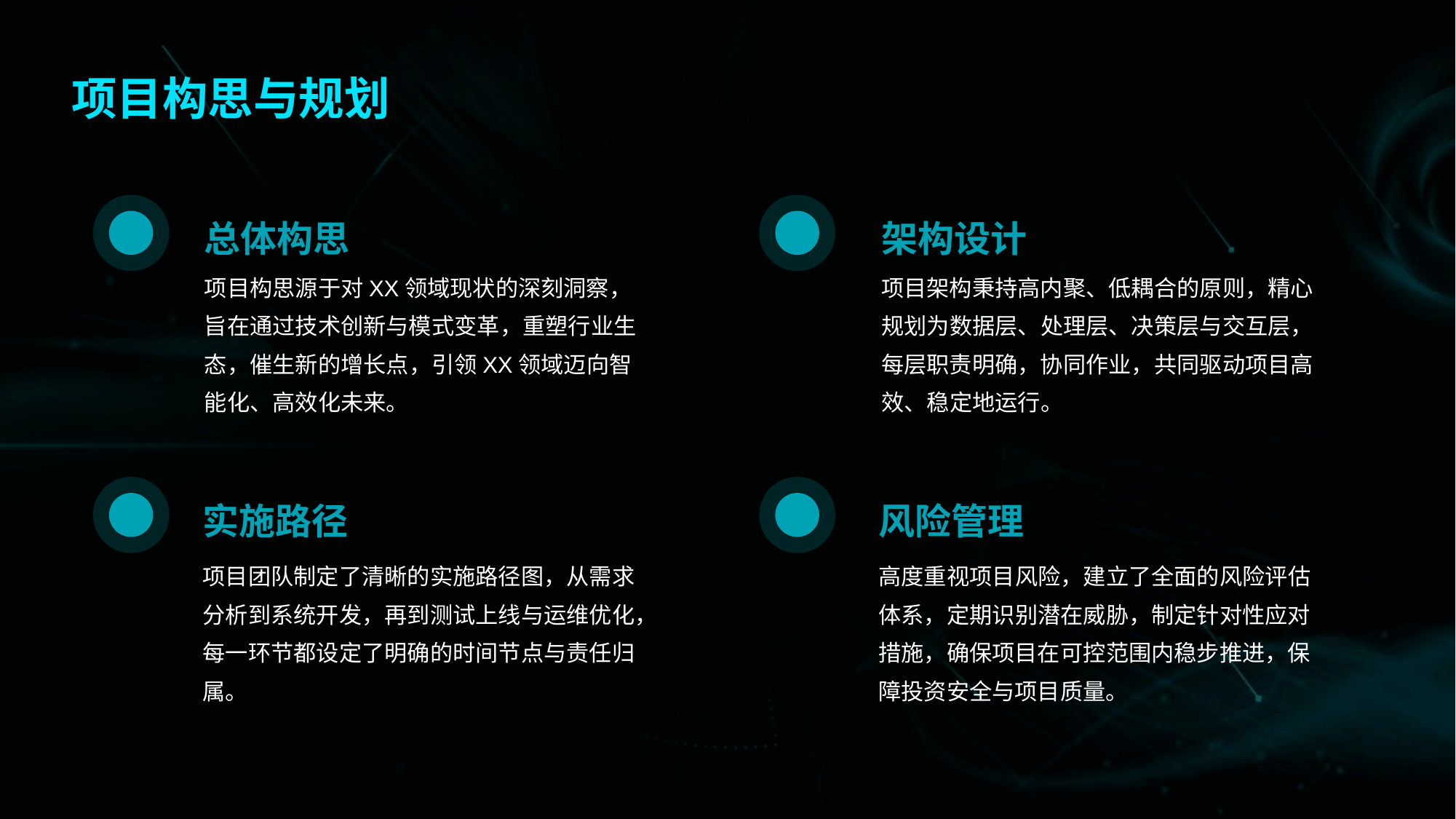

项目构思与规划
总体构思
架构设计

项目构思源于对XX领域现状的深刻洞察，旨在通过技术创新与模式变革，重塑行业生态，催生新的增长点，引领XX领域迈向智能化、高效化未来。
项目架构秉持高内聚、低耦合的原则，精心规划为数据层、处理层、决策层与交互层，每层职责明确，协同作业，共同驱动项目高效、稳定地运行。
实施路径
风险管理

项目团队制定了清晰的实施路径图，从需求分析到系统开发，再到测试上线与运维优化，每一环节都设定了明确的时间节点与责任归属。
高度重视项目风险，建立了全面的风险评估体系，定期识别潜在威胁，制定针对性应对措施，确保项目在可控范围内稳步推进，保障投资安全与项目质量。